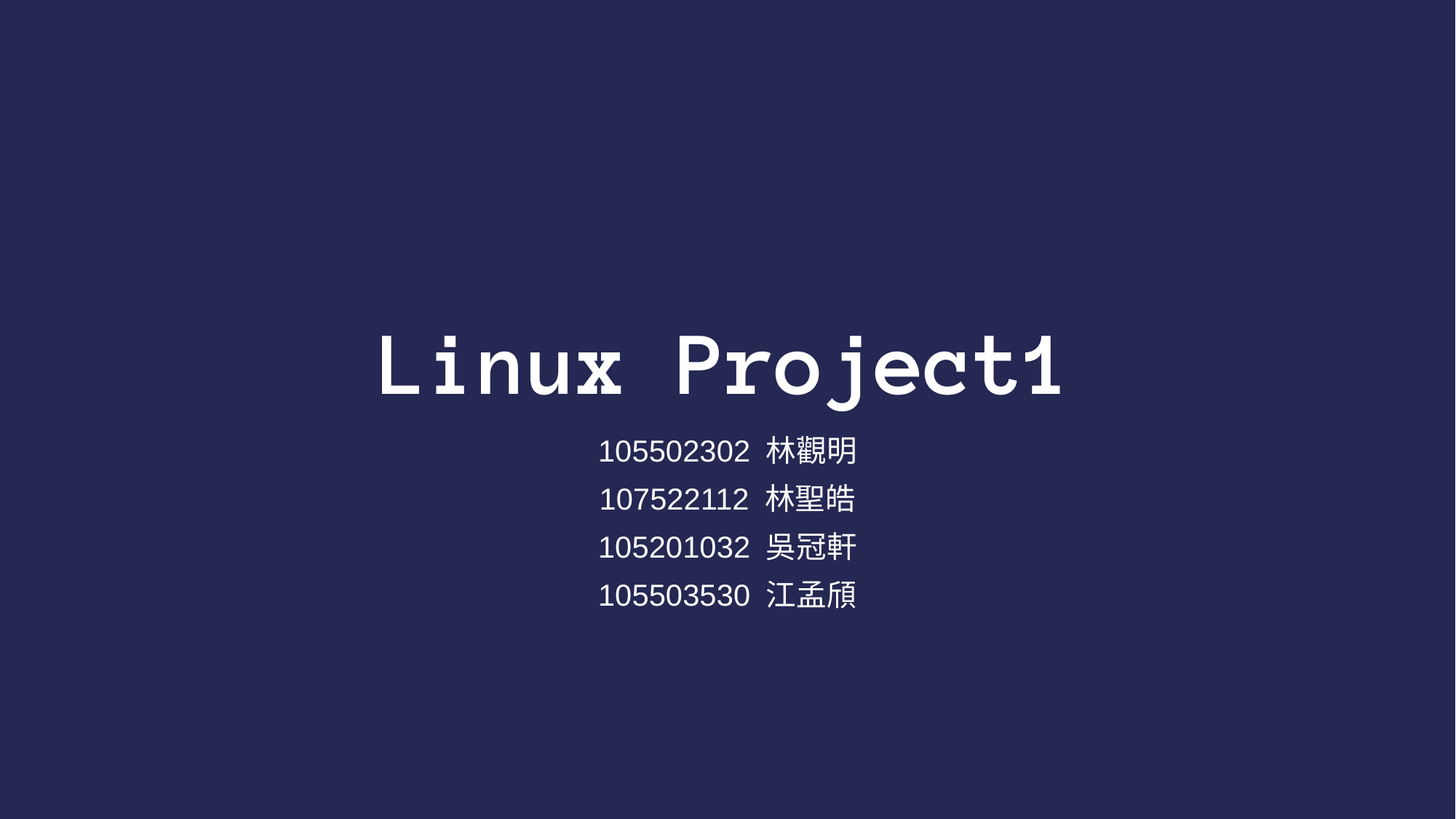

# Linux Project1
105502302 林觀明
107522112 林聖皓
105201032 吳冠軒
105503530 江孟頎